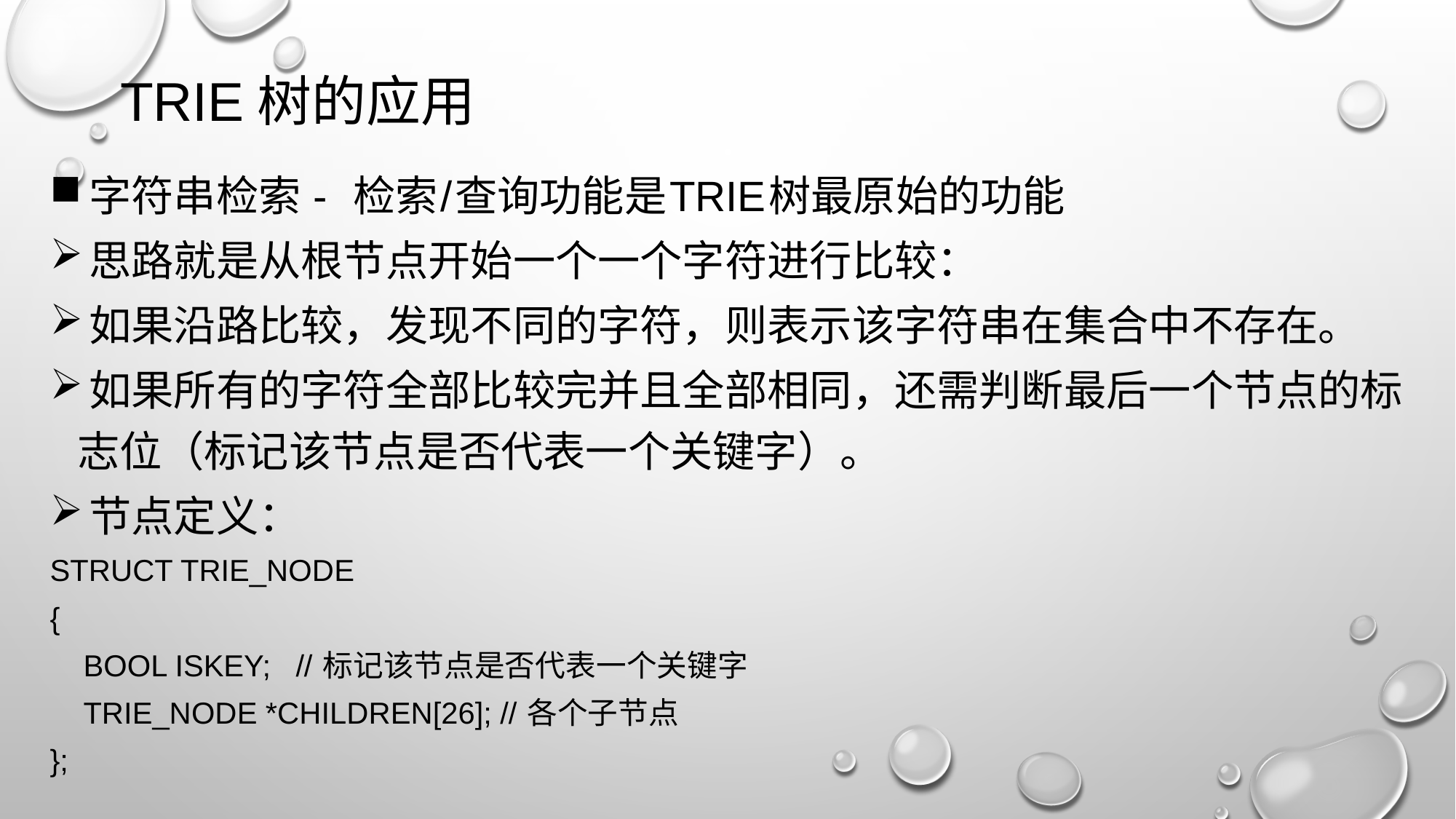

# Trie树的应用
 字符串检索 -  检索/查询功能是Trie树最原始的功能
 思路就是从根节点开始一个一个字符进行比较：
 如果沿路比较，发现不同的字符，则表示该字符串在集合中不存在。
 如果所有的字符全部比较完并且全部相同，还需判断最后一个节点的标志位（标记该节点是否代表一个关键字）。
 节点定义：
struct trie_node
{
    bool isKey;   // 标记该节点是否代表一个关键字
    trie_node *children[26]; // 各个子节点
};